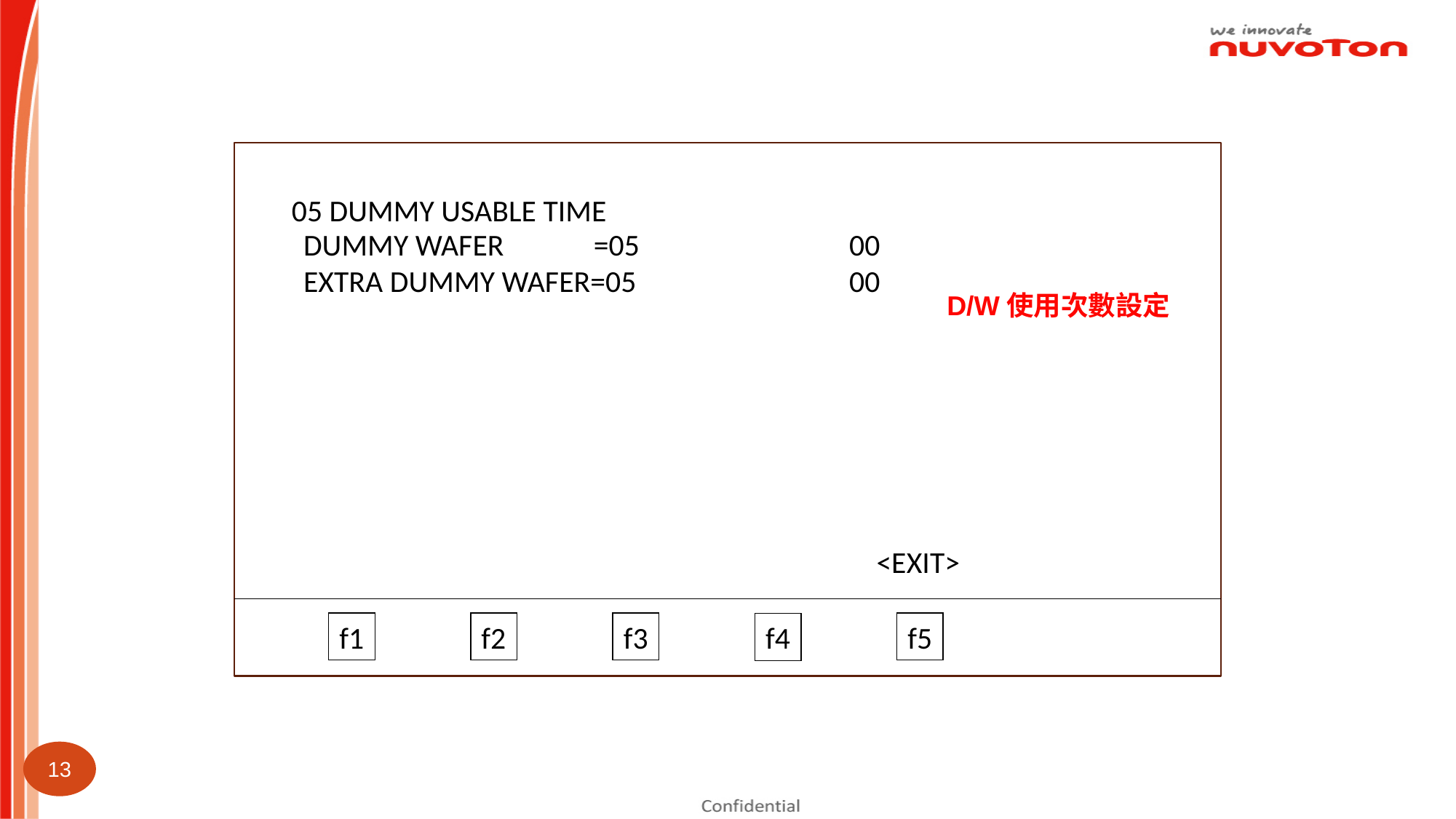

05 DUMMY USABLE TIME
DUMMY WAFER             =05		00
EXTRA DUMMY WAFER=05		00
D/W使用次數設定
<EXIT>
f1
f2
f3
f5
f4
13